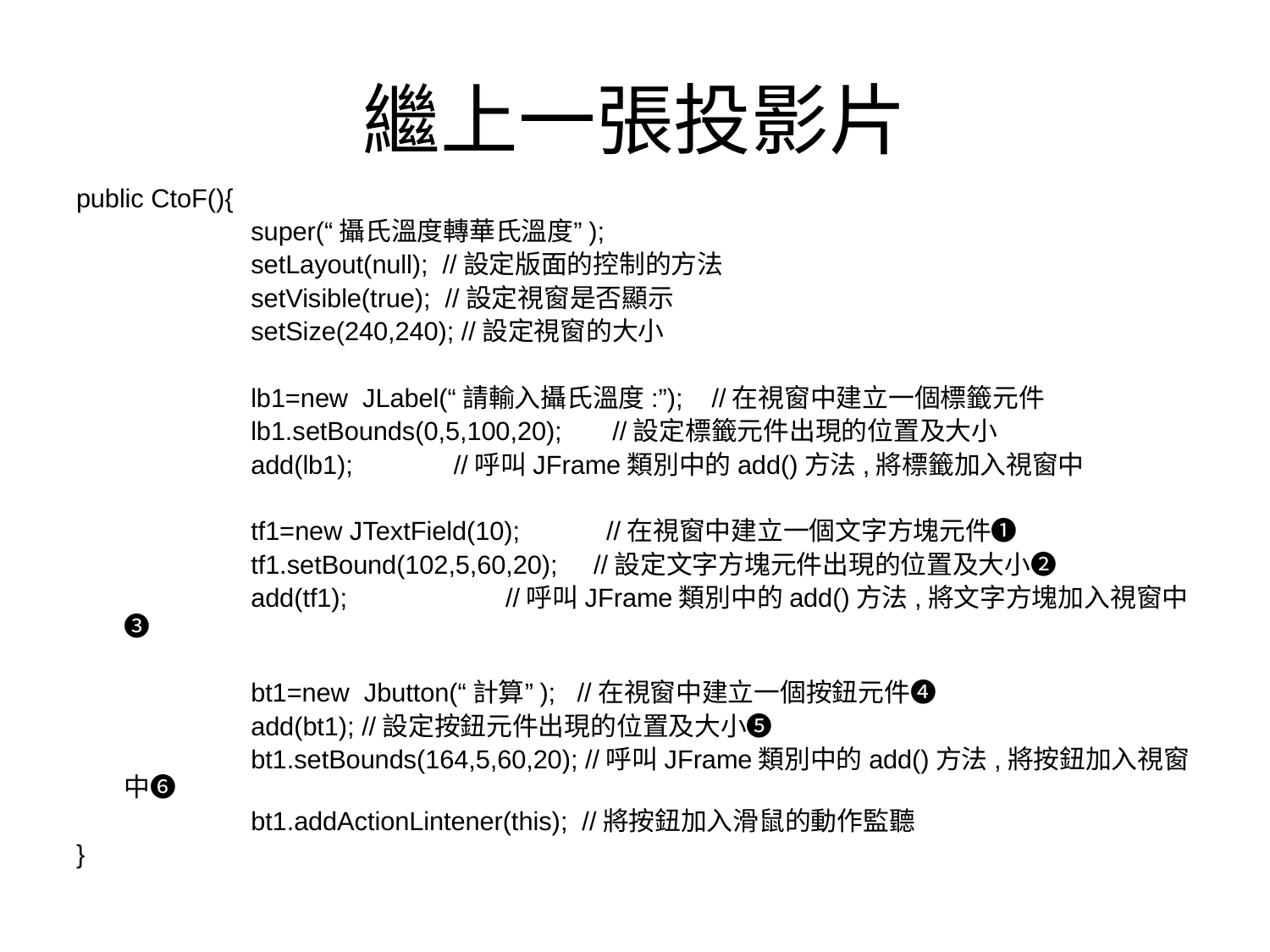

# 繼上一張投影片
public CtoF(){
		super(“攝氏溫度轉華氏溫度”);
		setLayout(null);  //設定版面的控制的方法
		setVisible(true);  //設定視窗是否顯示
		setSize(240,240); //設定視窗的大小

		lb1=new  JLabel(“請輸入攝氏溫度:”);    //在視窗中建立一個標籤元件
		lb1.setBounds(0,5,100,20);       //設定標籤元件出現的位置及大小
		add(lb1);              //呼叫JFrame類別中的add()方法,將標籤加入視窗中

		tf1=new JTextField(10);            //在視窗中建立一個文字方塊元件❶
		tf1.setBound(102,5,60,20);     //設定文字方塊元件出現的位置及大小❷
		add(tf1);                      //呼叫JFrame類別中的add()方法,將文字方塊加入視窗中❸

		bt1=new  Jbutton(“計算”);   //在視窗中建立一個按鈕元件❹
		add(bt1); //設定按鈕元件出現的位置及大小❺
		bt1.setBounds(164,5,60,20); //呼叫JFrame類別中的add()方法,將按鈕加入視窗中❻
		bt1.addActionLintener(this);  //將按鈕加入滑鼠的動作監聽
}